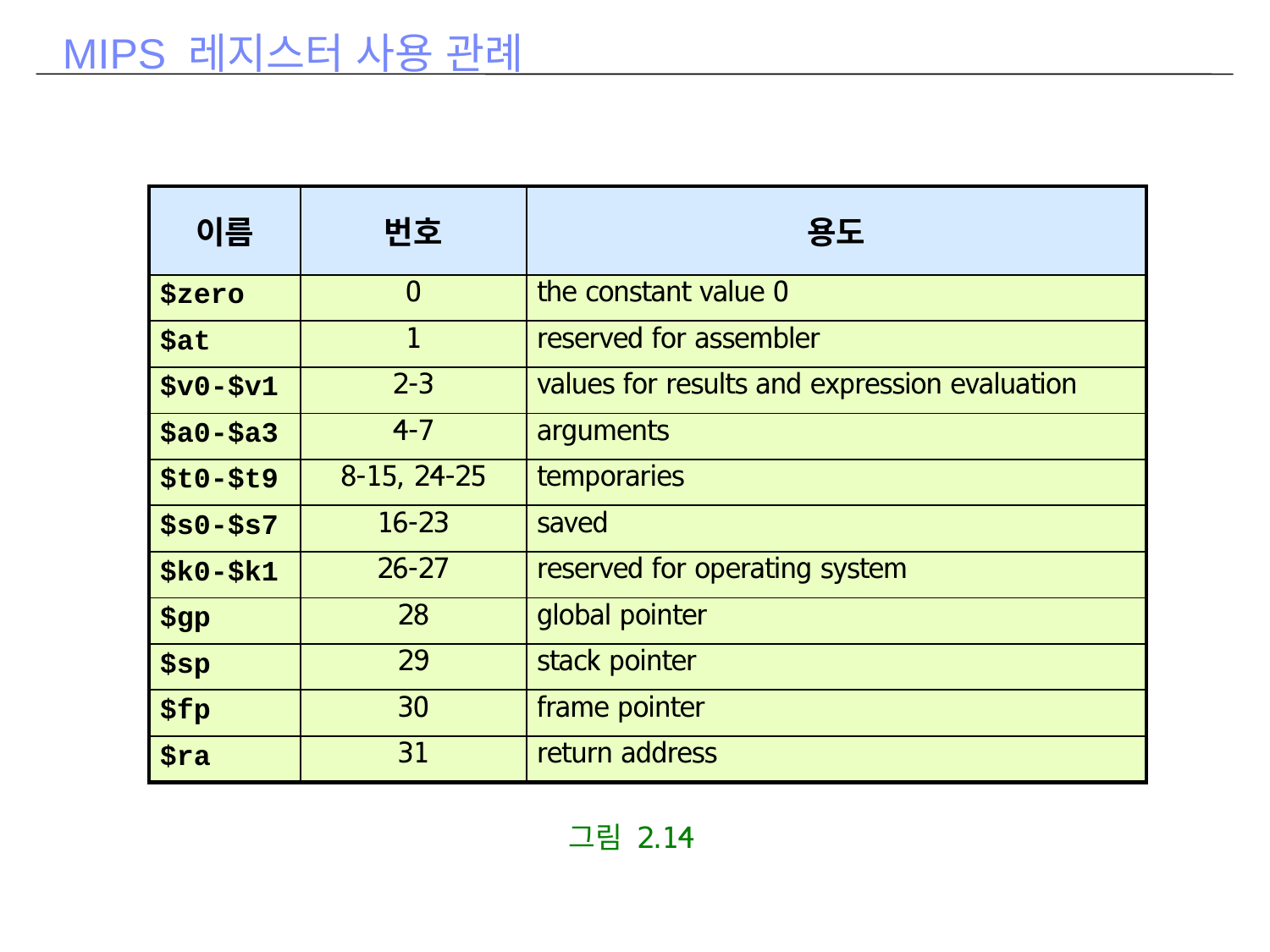

# MIPS 레지스터 사용 관례
| 이름 | 번호 | 용도 |
| --- | --- | --- |
| $zero | 0 | the constant value 0 |
| $at | 1 | reserved for assembler |
| $v0-$v1 | 2-3 | values for results and expression evaluation |
| $a0-$a3 | 4-7 | arguments |
| $t0-$t9 | 8-15, 24-25 | temporaries |
| $s0-$s7 | 16-23 | saved |
| $k0-$k1 | 26-27 | reserved for operating system |
| $gp | 28 | global pointer |
| $sp | 29 | stack pointer |
| $fp | 30 | frame pointer |
| $ra | 31 | return address |
그림 2.14